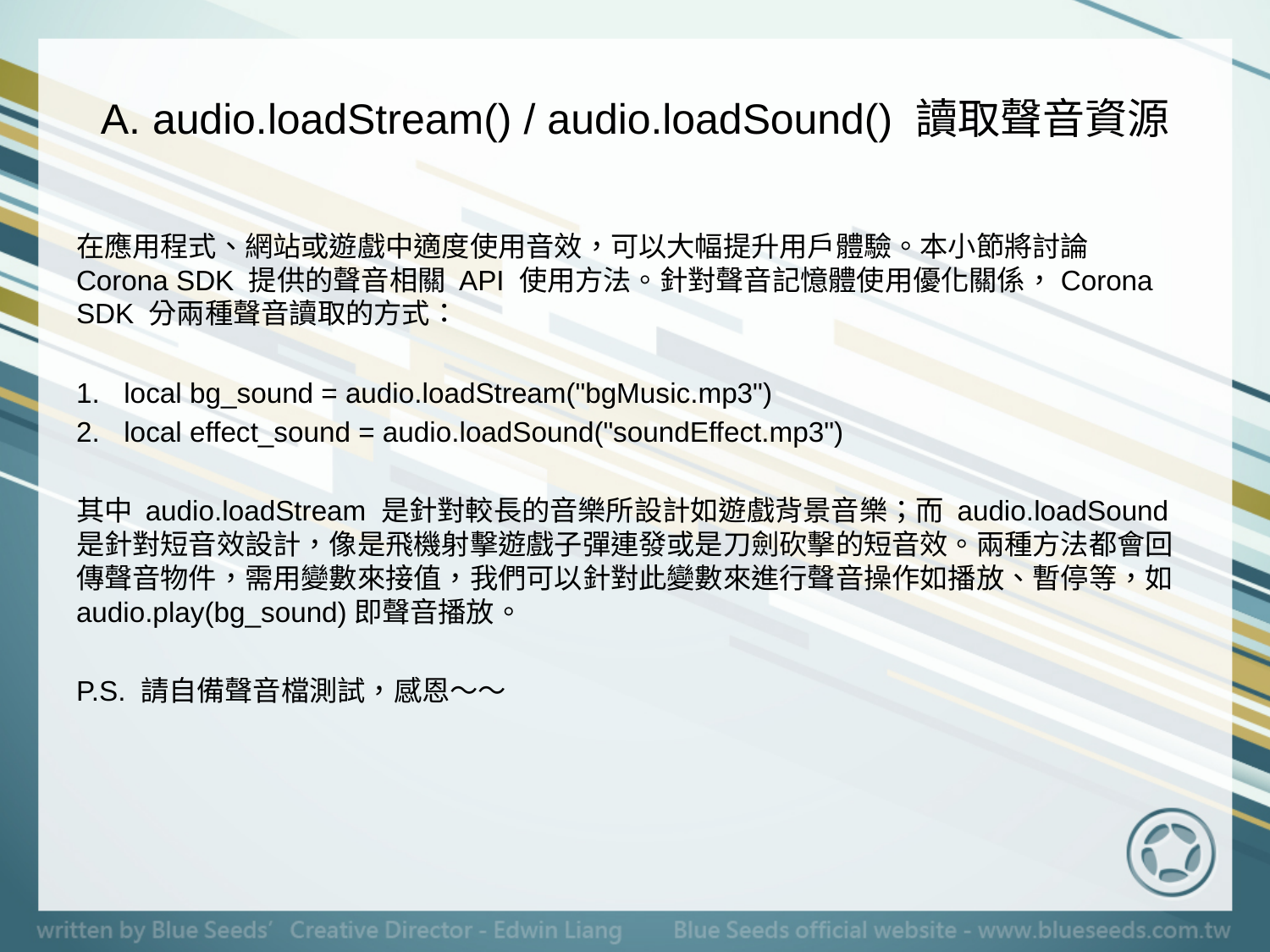

# A. audio.loadStream() / audio.loadSound() 讀取聲音資源
在應用程式、網站或遊戲中適度使用音效，可以大幅提升用戶體驗。本小節將討論 Corona SDK 提供的聲音相關 API 使用方法。針對聲音記憶體使用優化關係，Corona SDK 分兩種聲音讀取的方式：

local bg_sound = audio.loadStream("bgMusic.mp3")
local effect_sound = audio.loadSound("soundEffect.mp3")

其中 audio.loadStream 是針對較長的音樂所設計如遊戲背景音樂；而 audio.loadSound 是針對短音效設計，像是飛機射擊遊戲子彈連發或是刀劍砍擊的短音效。兩種方法都會回傳聲音物件，需用變數來接值，我們可以針對此變數來進行聲音操作如播放、暫停等，如 audio.play(bg_sound)即聲音播放。

P.S. 請自備聲音檔測試，感恩～～